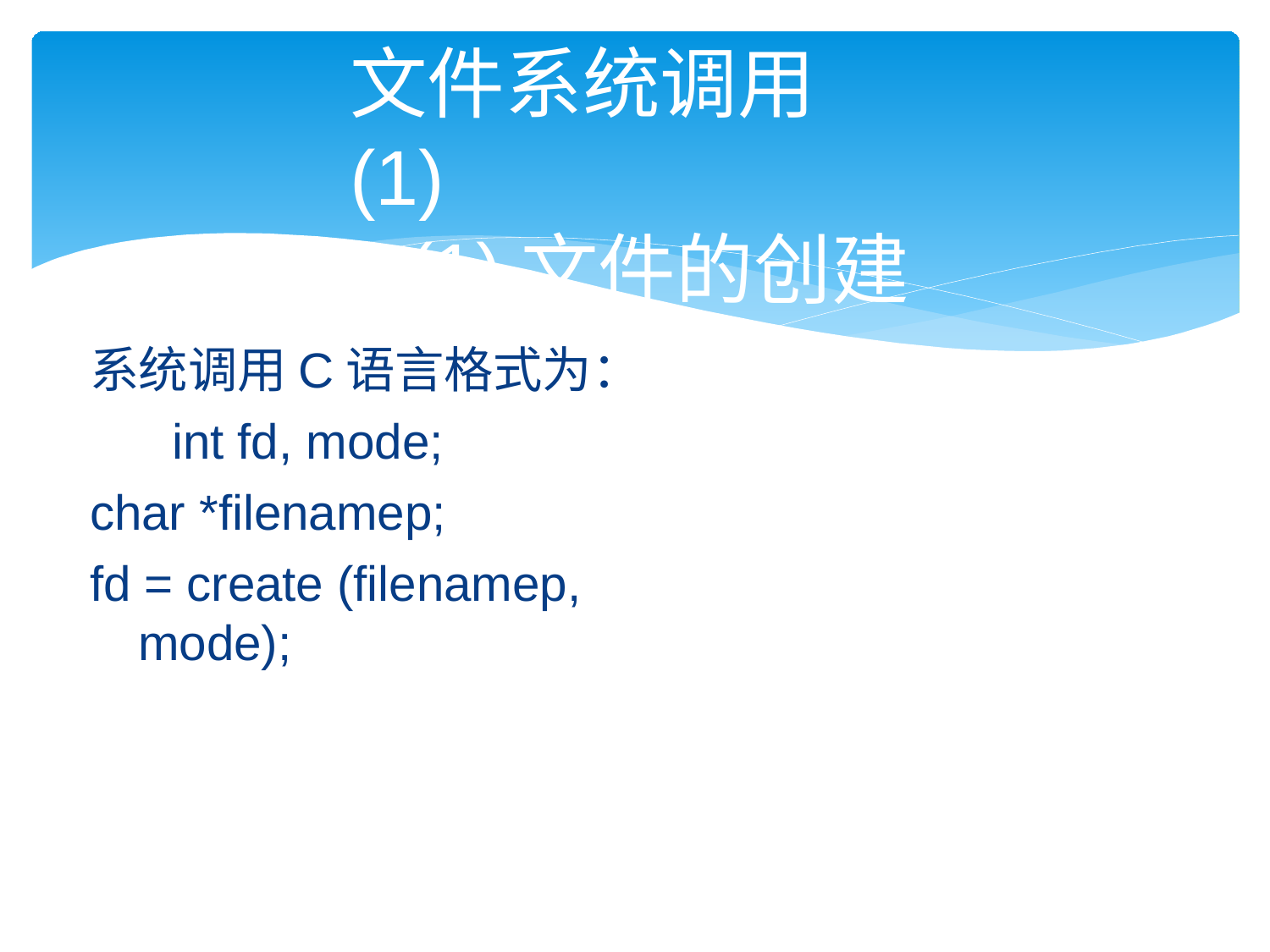

# 文件系统调用 (1)
(1)文件的创建
系统调用C语言格式为：  int fd, mode;
char *filenamep;
fd = create (filenamep, mode);